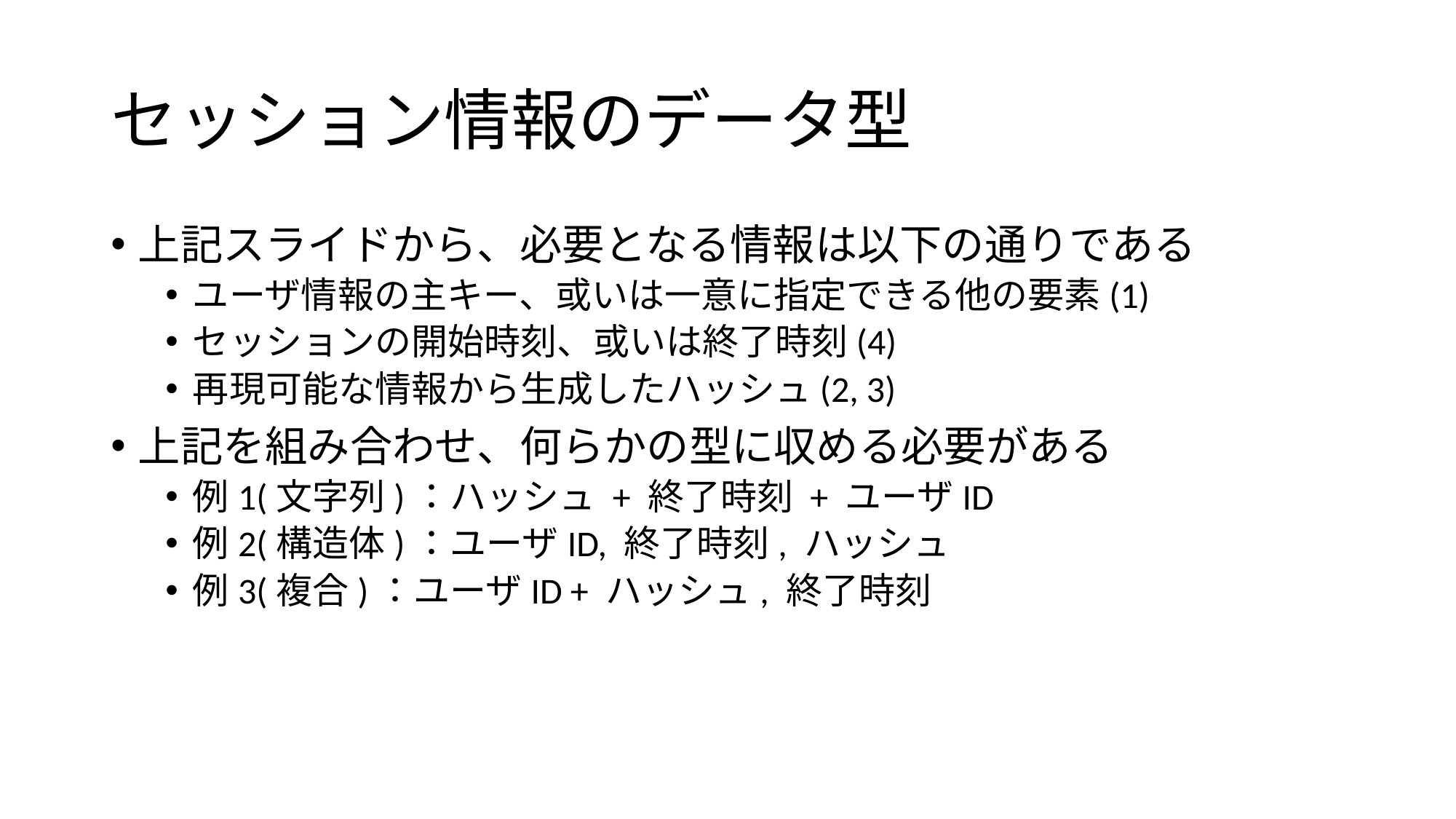

# セッション情報のデータ型
上記スライドから、必要となる情報は以下の通りである
ユーザ情報の主キー、或いは一意に指定できる他の要素(1)
セッションの開始時刻、或いは終了時刻(4)
再現可能な情報から生成したハッシュ(2, 3)
上記を組み合わせ、何らかの型に収める必要がある
例1(文字列)：ハッシュ + 終了時刻 + ユーザID
例2(構造体)：ユーザID, 終了時刻, ハッシュ
例3(複合)：ユーザID + ハッシュ, 終了時刻